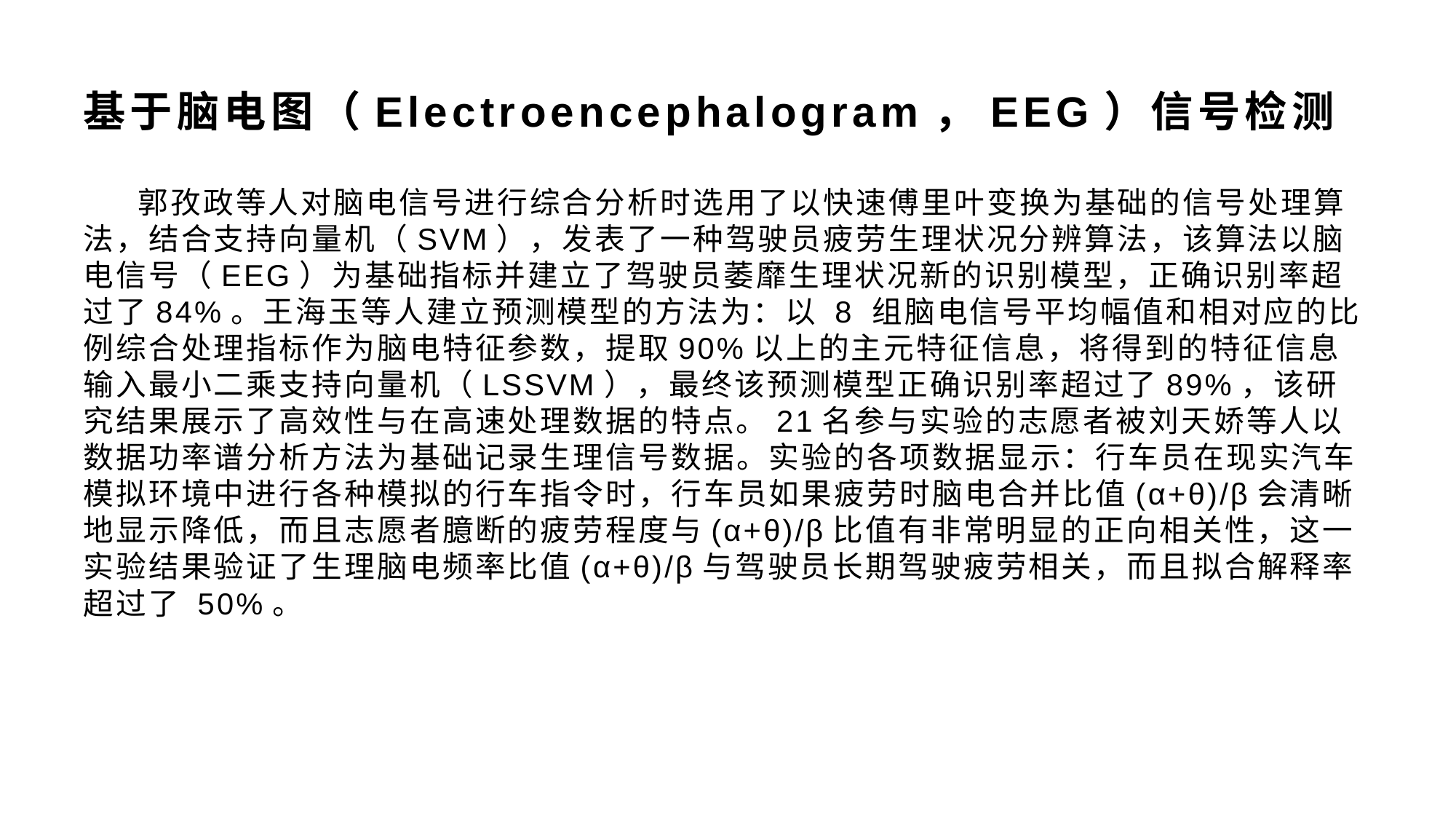

# 基于脑电图（Electroencephalogram，EEG）信号检测
郭孜政等人对脑电信号进行综合分析时选用了以快速傅里叶变换为基础的信号处理算法，结合支持向量机（SVM），发表了一种驾驶员疲劳生理状况分辨算法，该算法以脑电信号（EEG）为基础指标并建立了驾驶员萎靡生理状况新的识别模型，正确识别率超过了84%。王海玉等人建立预测模型的方法为：以 8 组脑电信号平均幅值和相对应的比例综合处理指标作为脑电特征参数，提取90%以上的主元特征信息，将得到的特征信息输入最小二乘支持向量机（LSSVM），最终该预测模型正确识别率超过了89%，该研究结果展示了高效性与在高速处理数据的特点。21名参与实验的志愿者被刘天娇等人以数据功率谱分析方法为基础记录生理信号数据。实验的各项数据显示：行车员在现实汽车模拟环境中进行各种模拟的行车指令时，行车员如果疲劳时脑电合并比值(α+θ)/β会清晰地显示降低，而且志愿者臆断的疲劳程度与(α+θ)/β比值有非常明显的正向相关性，这一实验结果验证了生理脑电频率比值(α+θ)/β与驾驶员长期驾驶疲劳相关，而且拟合解释率超过了 50%。